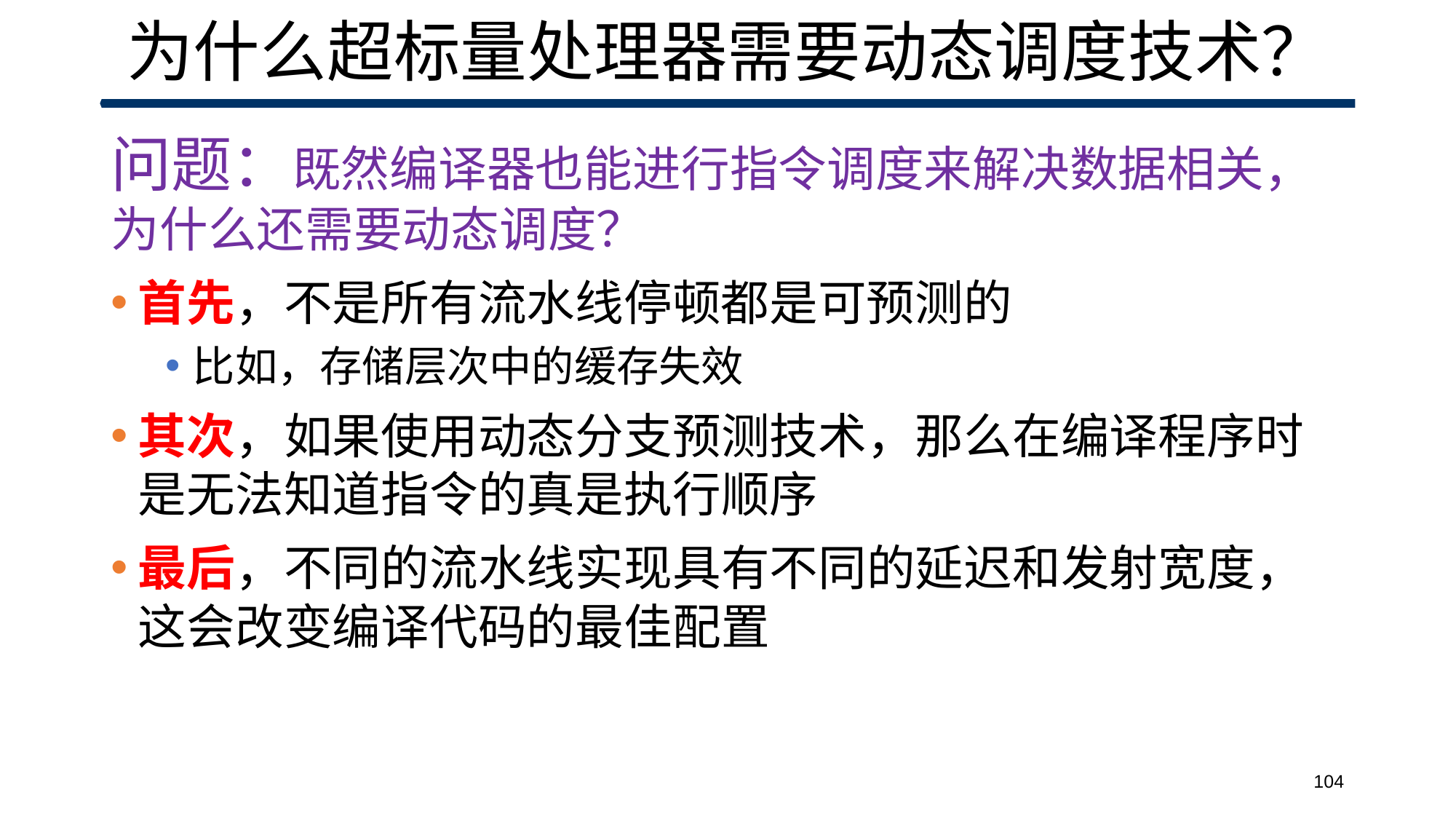

# 为什么超标量处理器需要动态调度技术？
问题：既然编译器也能进行指令调度来解决数据相关，为什么还需要动态调度？
首先，不是所有流水线停顿都是可预测的
比如，存储层次中的缓存失效
其次，如果使用动态分支预测技术，那么在编译程序时是无法知道指令的真是执行顺序
最后，不同的流水线实现具有不同的延迟和发射宽度，这会改变编译代码的最佳配置
104